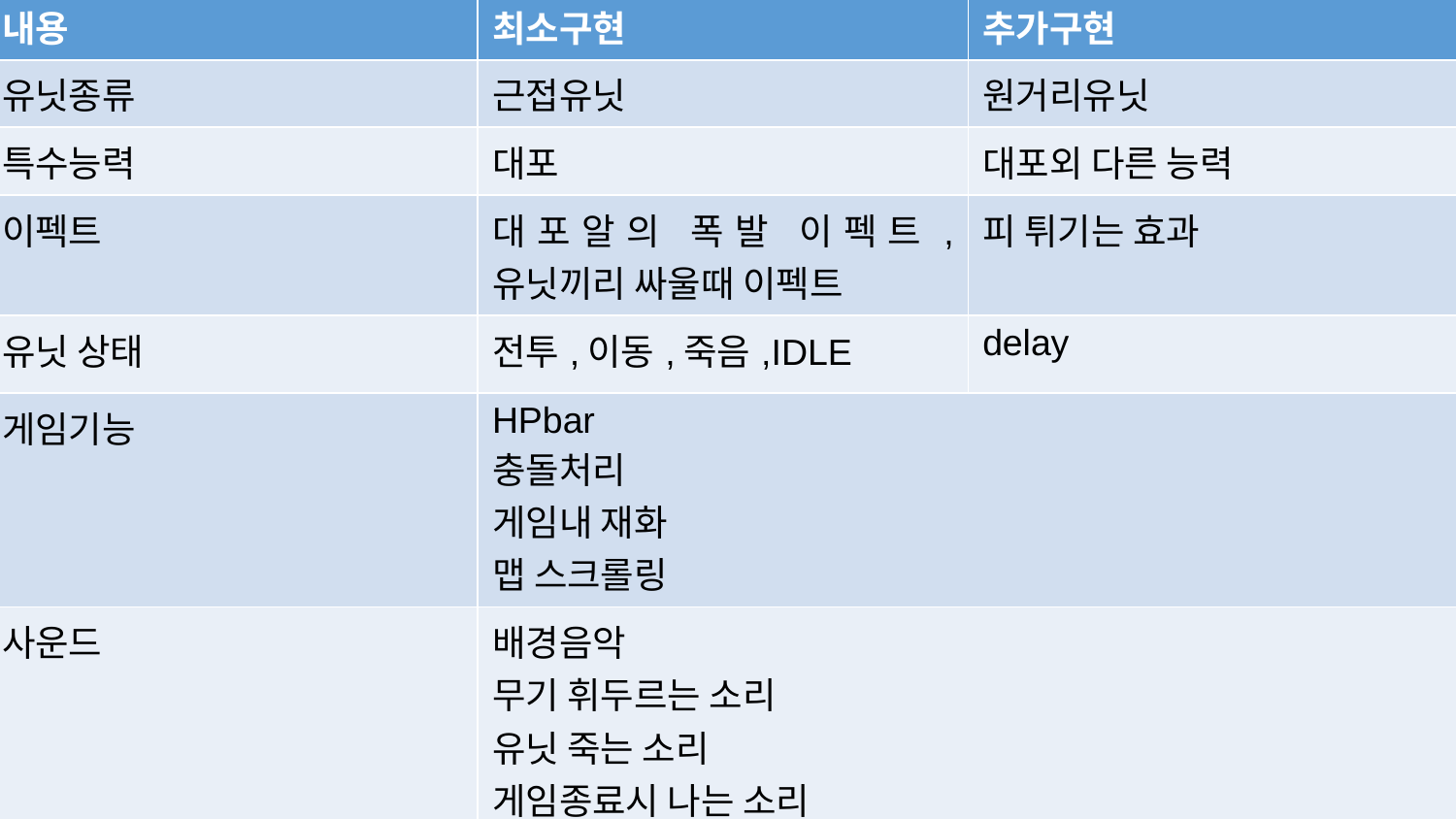

| 내용 | 최소구현 | 추가구현 |
| --- | --- | --- |
| 유닛종류 | 근접유닛 | 원거리유닛 |
| 특수능력 | 대포 | 대포외 다른 능력 |
| 이펙트 | 대포알의 폭발 이펙트, 유닛끼리 싸울때 이펙트 | 피 튀기는 효과 |
| 유닛 상태 | 전투,이동,죽음,IDLE | delay |
| 게임기능 | HPbar 충돌처리 게임내 재화 맵 스크롤링 |  |
| 사운드 | 배경음악 무기 휘두르는 소리 유닛 죽는 소리 게임종료시 나는 소리 |  |
| 애니메이션 | 각 상태에 따른 애니메이션효과 |  |